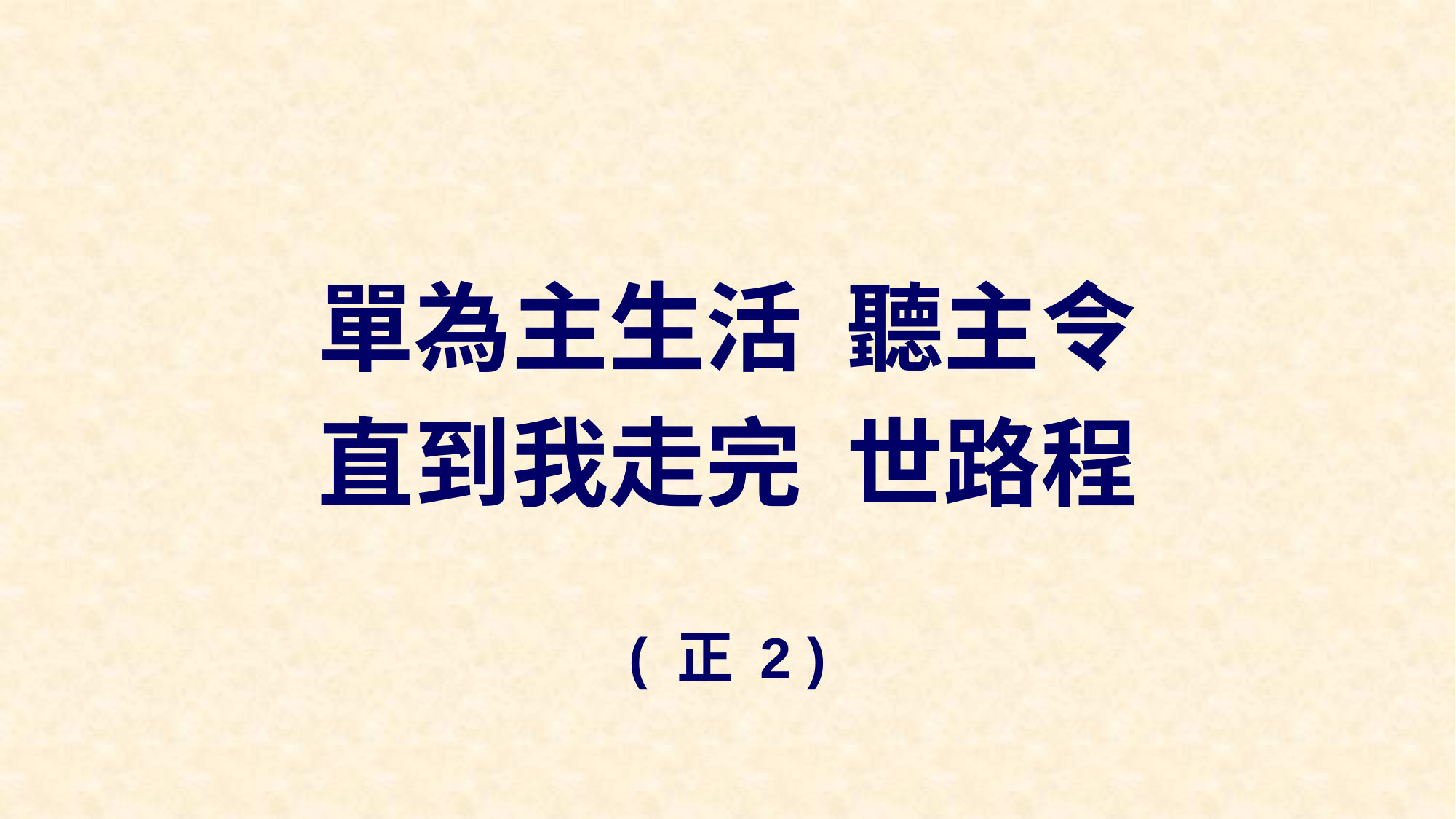

單為主生活  聽主令
直到我走完  世路程
( 正 2 )